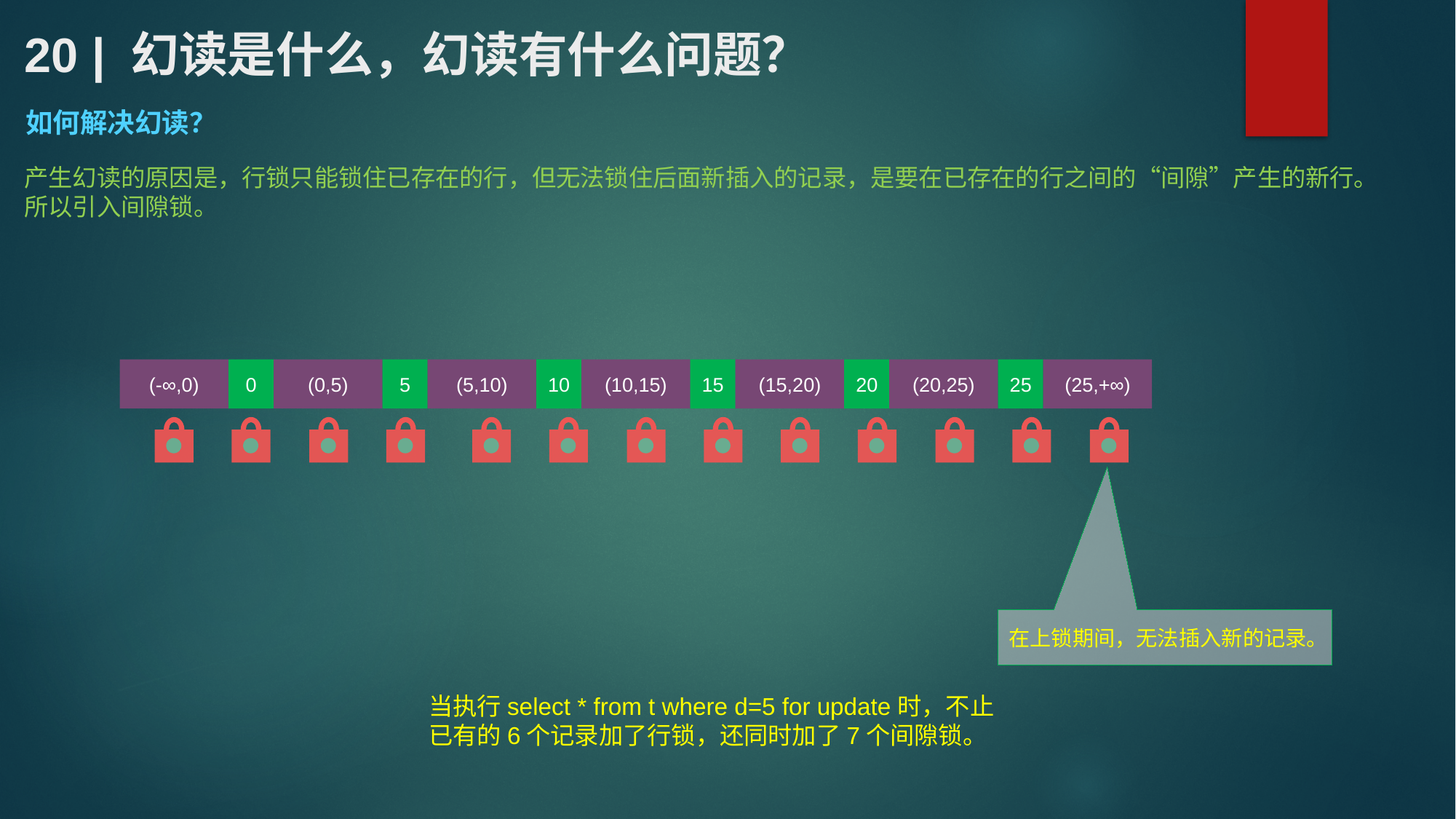

# 20 | 幻读是什么，幻读有什么问题？
如何解决幻读？
产生幻读的原因是，行锁只能锁住已存在的行，但无法锁住后面新插入的记录，是要在已存在的行之间的“间隙”产生的新行。
所以引入间隙锁。
(25,+∞)
(20,25)
25
(15,20)
20
(5,10)
10
(10,15)
15
(0,5)
5
(-∞,0)
0

在上锁期间，无法插入新的记录。
当执行select * from t where d=5 for update时，不止已有的6个记录加了行锁，还同时加了7个间隙锁。